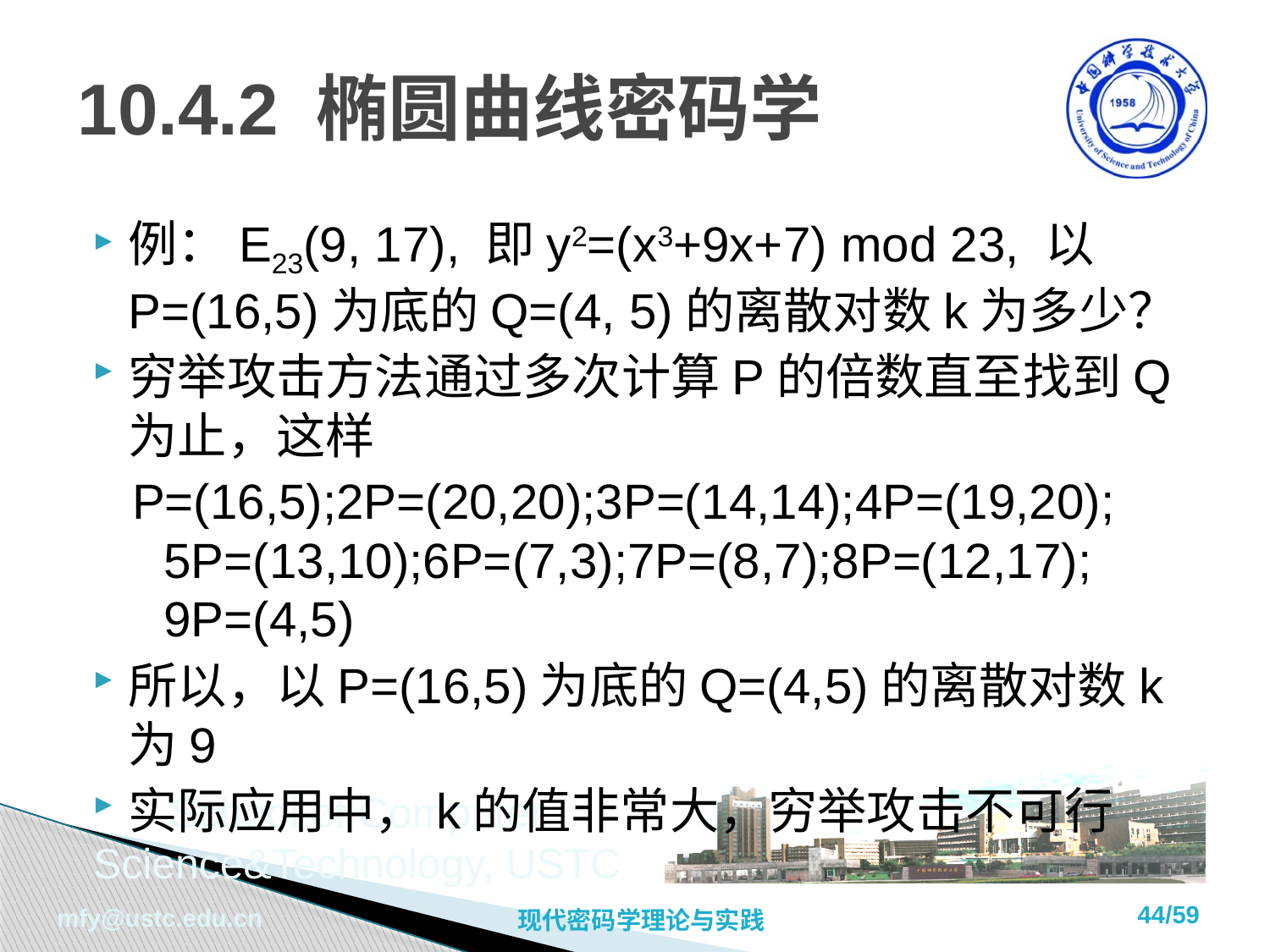

# 10.4.2 椭圆曲线密码学
例：E23(9, 17), 即y2=(x3+9x+7) mod 23, 以P=(16,5)为底的Q=(4, 5)的离散对数k为多少？
穷举攻击方法通过多次计算P的倍数直至找到Q为止，这样
P=(16,5);2P=(20,20);3P=(14,14);4P=(19,20); 5P=(13,10);6P=(7,3);7P=(8,7);8P=(12,17); 9P=(4,5)
所以，以P=(16,5)为底的Q=(4,5)的离散对数k为9
实际应用中，k的值非常大，穷举攻击不可行